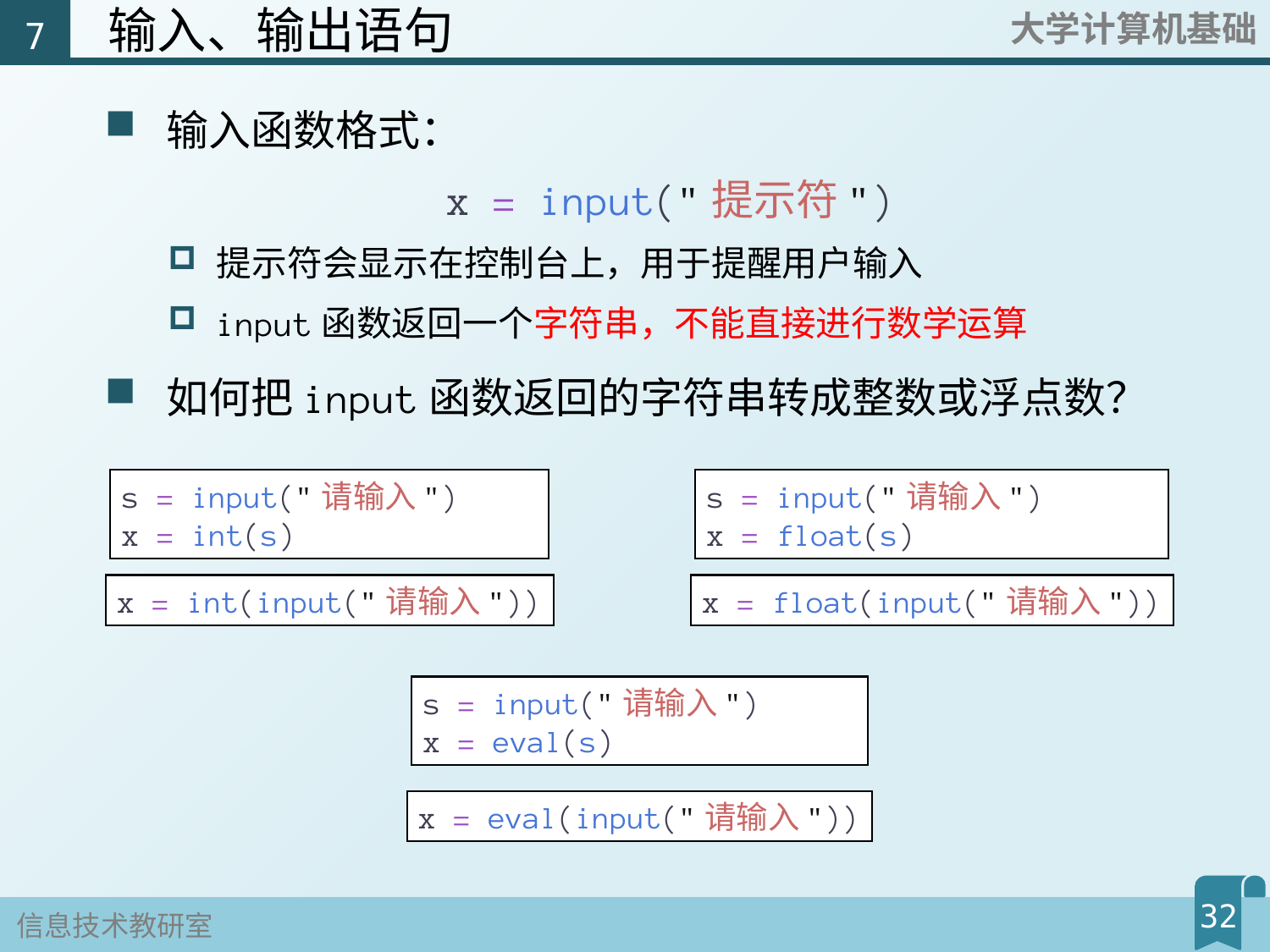

7
# 输入、输出语句
输入函数格式：
x = input("提示符")
提示符会显示在控制台上，用于提醒用户输入
input函数返回一个字符串，不能直接进行数学运算
如何把input函数返回的字符串转成整数或浮点数？

s = input("请输入")
x = int(s)
s = input("请输入")
x = float(s)
x = int(input("请输入"))
x = float(input("请输入"))
s = input("请输入")
x = eval(s)
x = eval(input("请输入"))
32